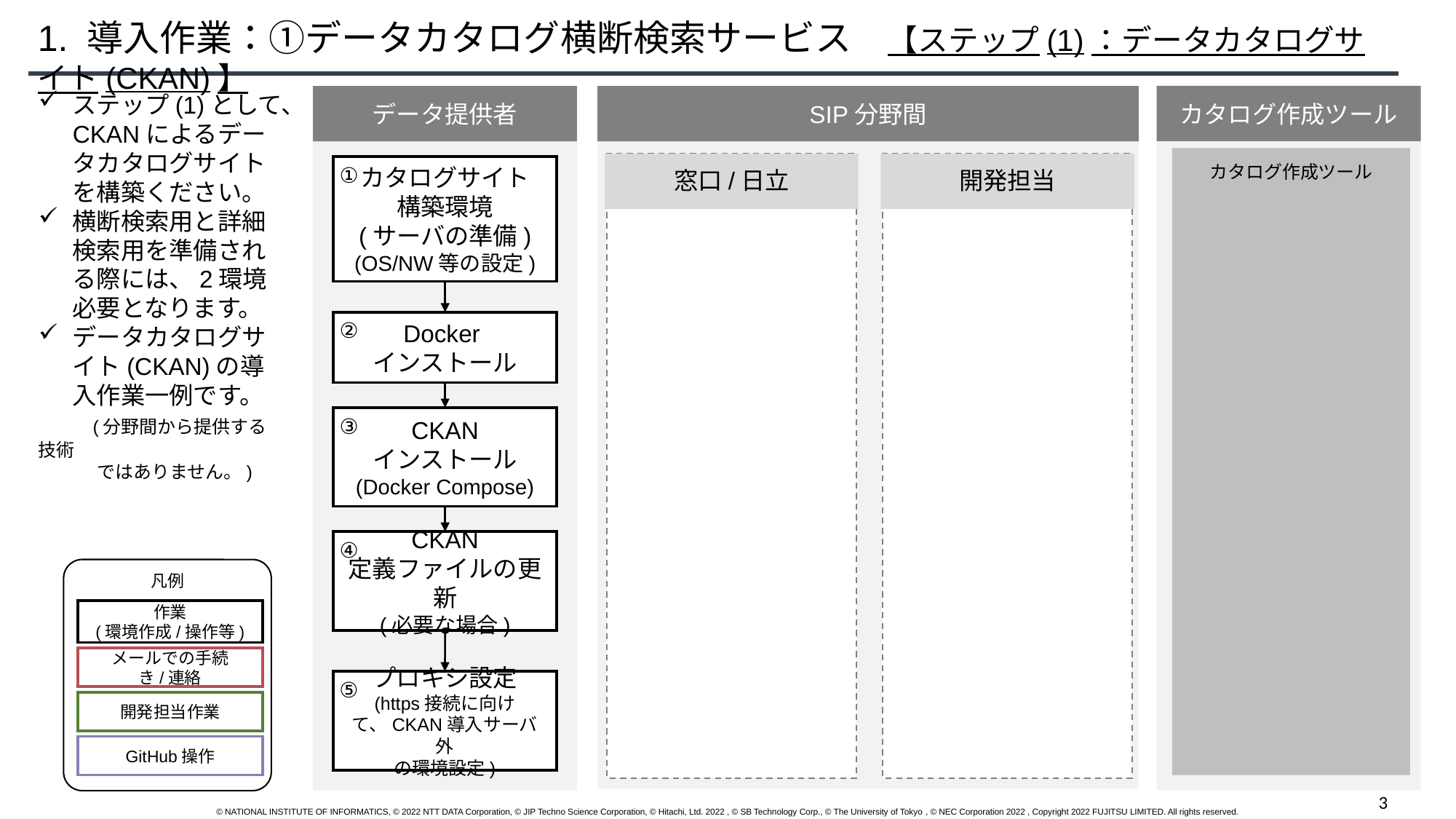

1. 導入作業：①データカタログ横断検索サービス　【ステップ(1)：データカタログサイト(CKAN)】
ステップ(1)として、CKANによるデータカタログサイトを構築ください。
横断検索用と詳細検索用を準備される際には、2環境必要となります。
データカタログサイト(CKAN)の導入作業一例です。
　　(分野間から提供する技術
　　　 ではありません。)
カタログ作成ツール

データ提供者

SIP分野間

カタログ作成ツール
窓口/日立

開発担当

①
カタログサイト
構築環境
(サーバの準備)
(OS/NW等の設定)
②
Docker
インストール
③
CKAN
インストール
(Docker Compose)
④
CKAN
定義ファイルの更新
(必要な場合)
凡例
作業
(環境作成/操作等)
メールでの手続き/連絡
⑤
プロキシ設定
(https接続に向けて、CKAN導入サーバ外
の環境設定)
開発担当作業
GitHub操作